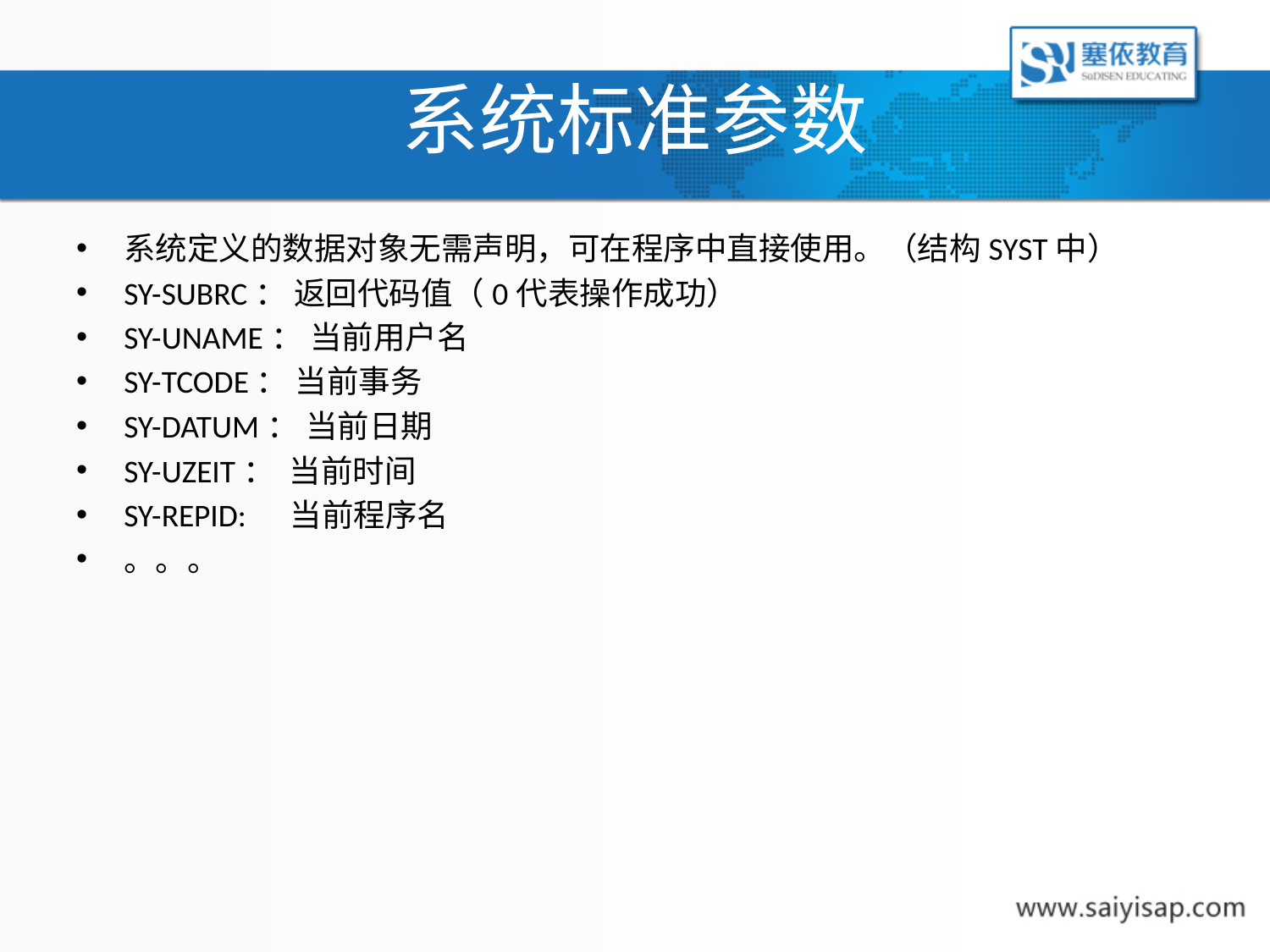

# 系统标准参数
系统定义的数据对象无需声明，可在程序中直接使用。（结构SYST中）
SY-SUBRC： 返回代码值（0代表操作成功）
SY-UNAME： 当前用户名
SY-TCODE： 当前事务
SY-DATUM： 当前日期
SY-UZEIT：  当前时间
SY-REPID:     当前程序名
。。。